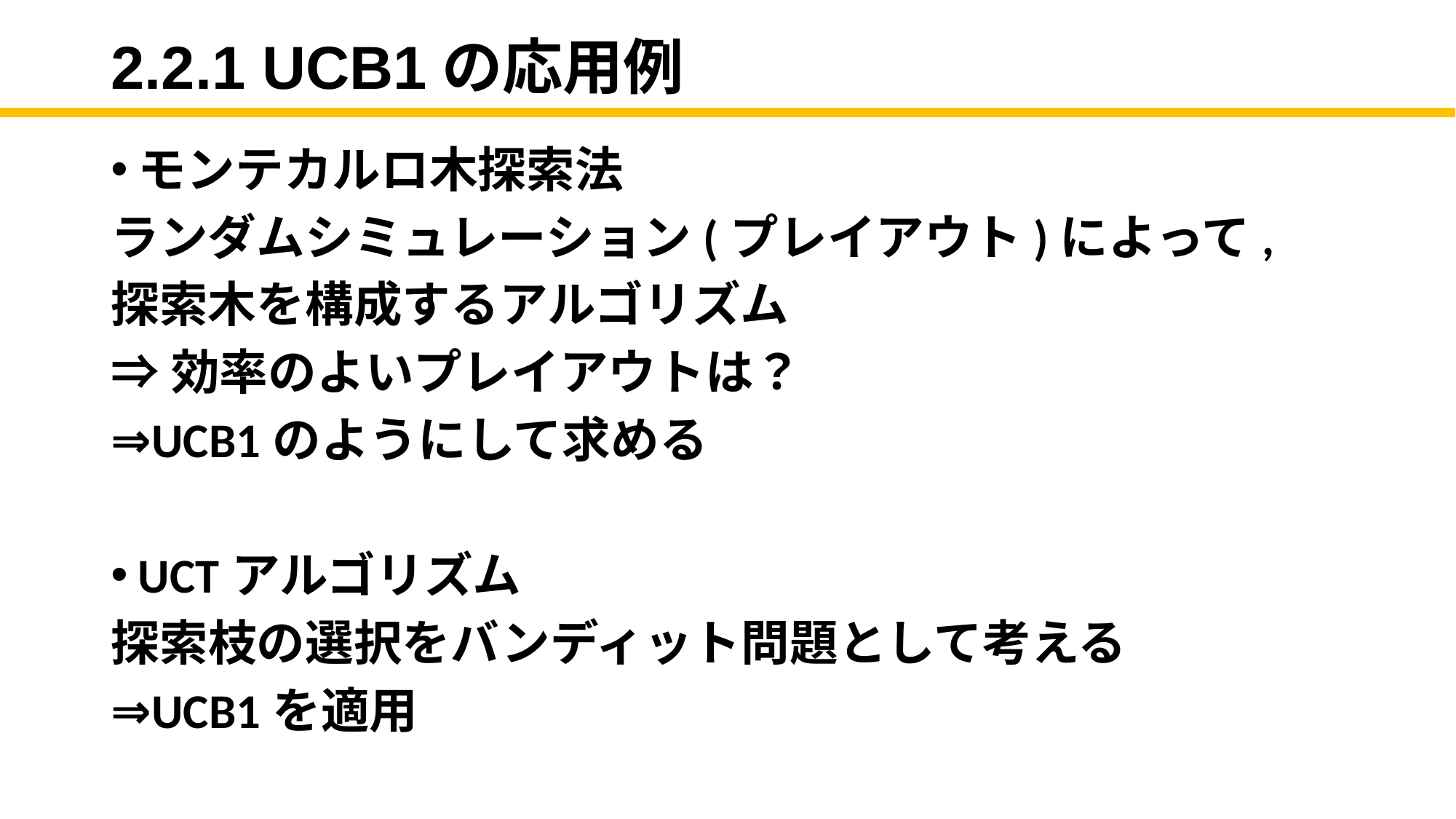

# 2.2.1 UCB1の応用例
モンテカルロ木探索法
ランダムシミュレーション(プレイアウト)によって,
探索木を構成するアルゴリズム
⇒効率のよいプレイアウトは？
⇒UCB1のようにして求める

UCTアルゴリズム
探索枝の選択をバンディット問題として考える
⇒UCB1を適用